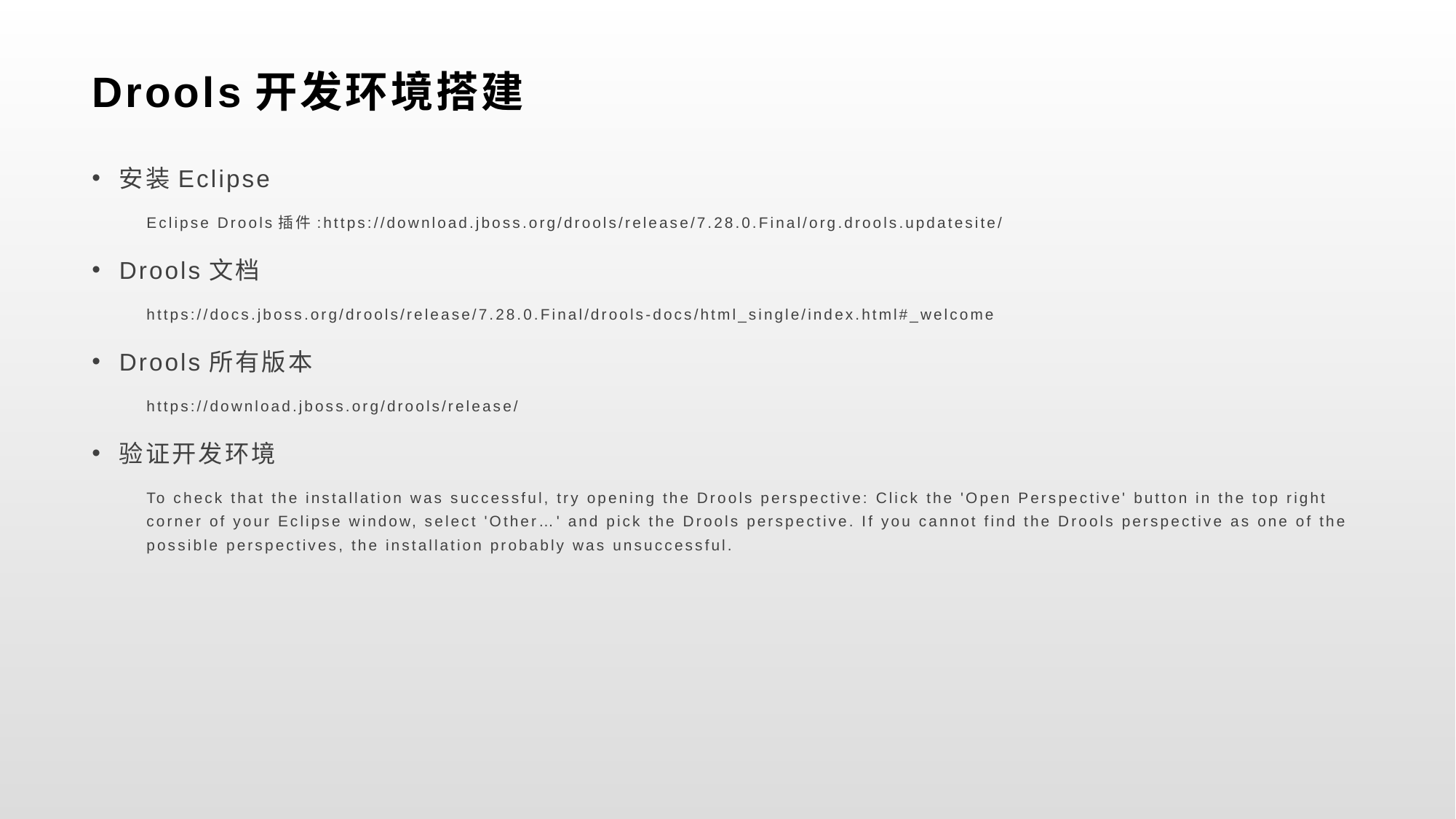

# Drools开发环境搭建
安装Eclipse
Eclipse Drools插件:https://download.jboss.org/drools/release/7.28.0.Final/org.drools.updatesite/
Drools文档
https://docs.jboss.org/drools/release/7.28.0.Final/drools-docs/html_single/index.html#_welcome
Drools所有版本
https://download.jboss.org/drools/release/
验证开发环境
To check that the installation was successful, try opening the Drools perspective: Click the 'Open Perspective' button in the top right corner of your Eclipse window, select 'Other…​' and pick the Drools perspective. If you cannot find the Drools perspective as one of the possible perspectives, the installation probably was unsuccessful.